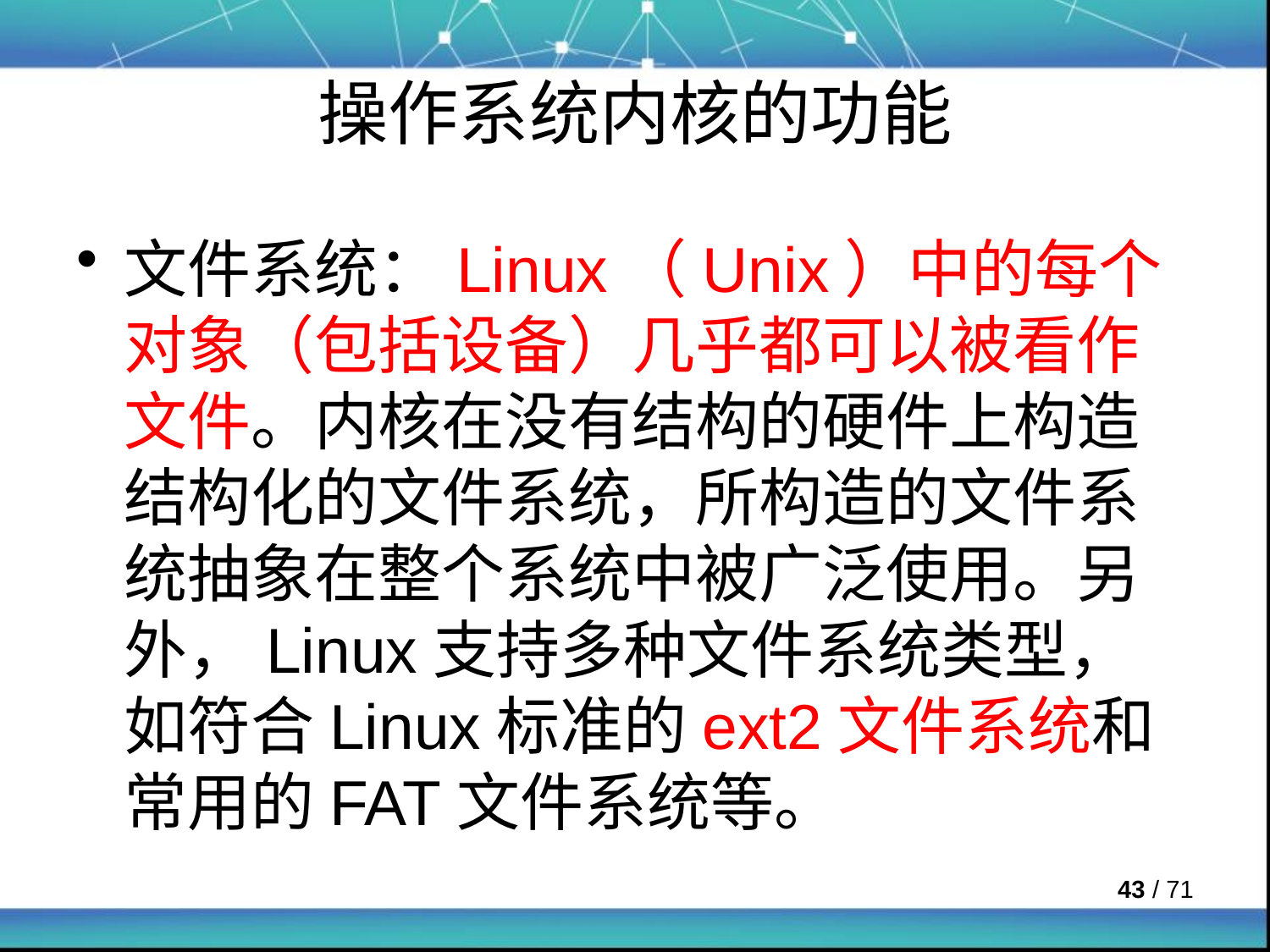

# 操作系统内核的功能
文件系统：Linux（Unix）中的每个对象（包括设备）几乎都可以被看作文件。内核在没有结构的硬件上构造结构化的文件系统，所构造的文件系统抽象在整个系统中被广泛使用。另外，Linux支持多种文件系统类型，如符合Linux标准的ext2文件系统和常用的FAT文件系统等。

43 / 71